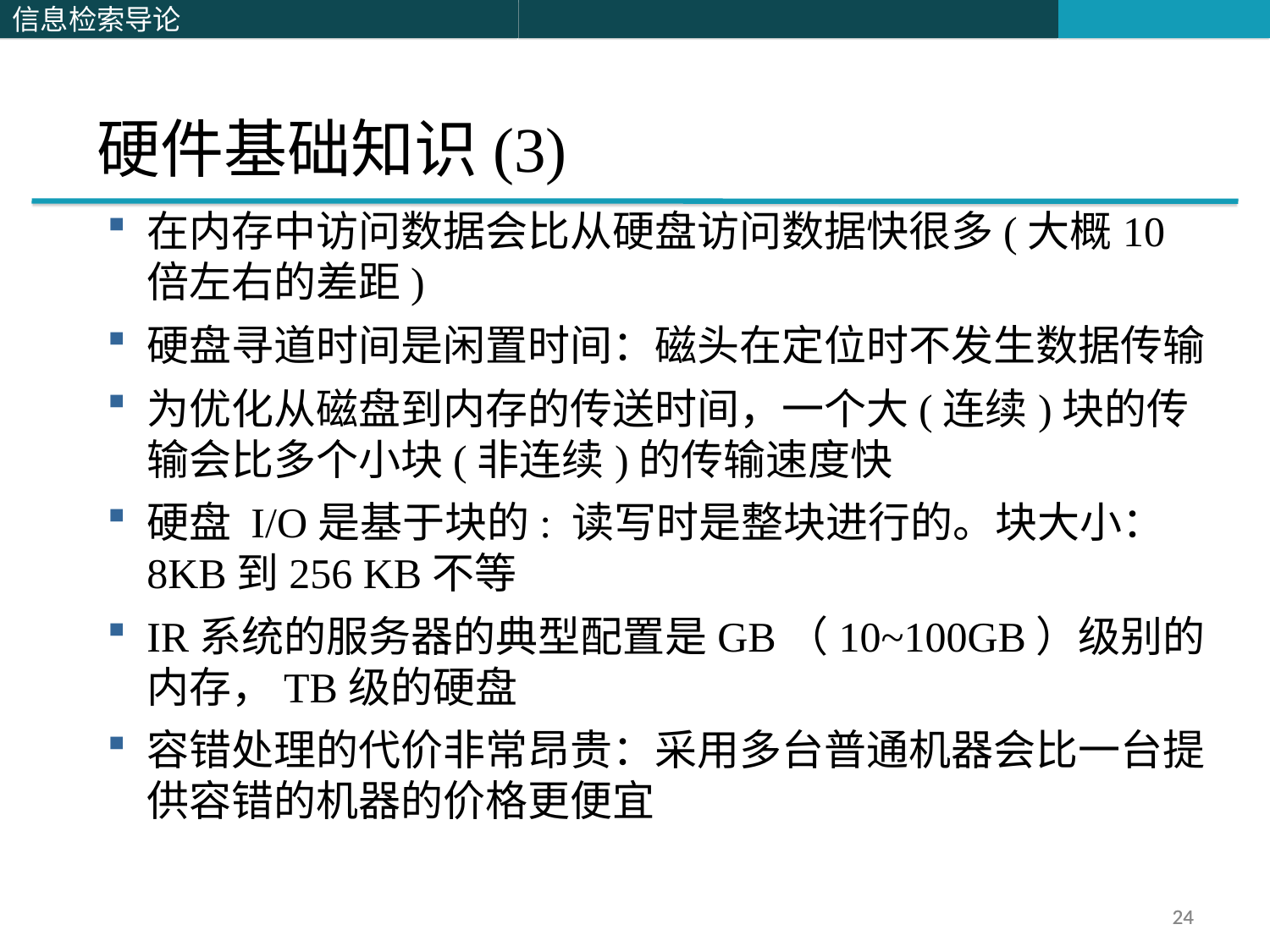

硬件基础知识(3)
在内存中访问数据会比从硬盘访问数据快很多(大概10倍左右的差距)
硬盘寻道时间是闲置时间：磁头在定位时不发生数据传输
为优化从磁盘到内存的传送时间，一个大(连续)块的传输会比多个小块(非连续)的传输速度快
硬盘 I/O是基于块的: 读写时是整块进行的。块大小：8KB到256 KB不等
IR系统的服务器的典型配置是GB（10~100GB）级别的内存，TB级的硬盘
容错处理的代价非常昂贵：采用多台普通机器会比一台提供容错的机器的价格更便宜
24
24